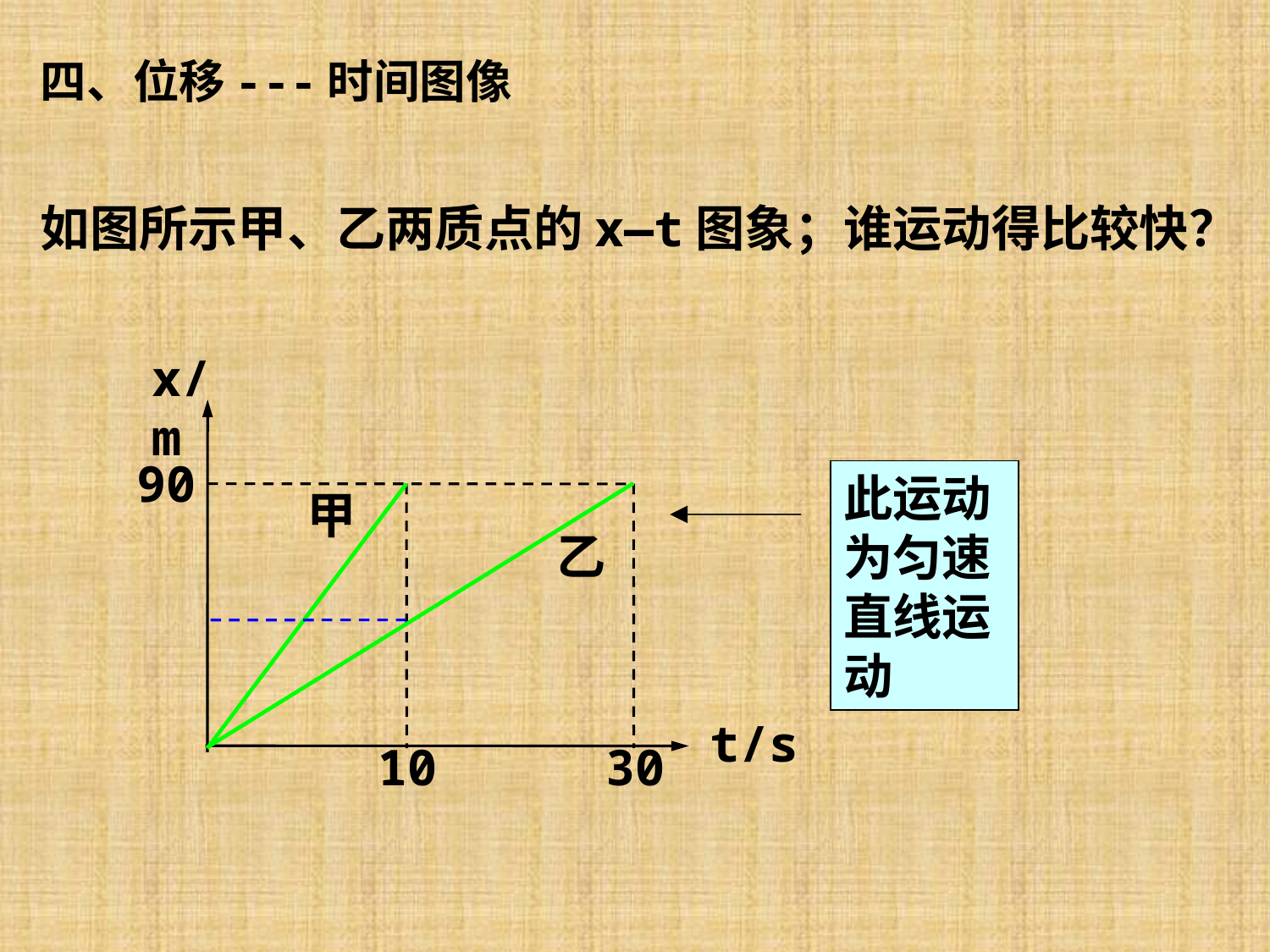

# 四、位移---时间图像
如图所示甲、乙两质点的x—t图象；谁运动得比较快？
x/m

90

甲

乙

t/s
10
30

此运动为匀速直线运动